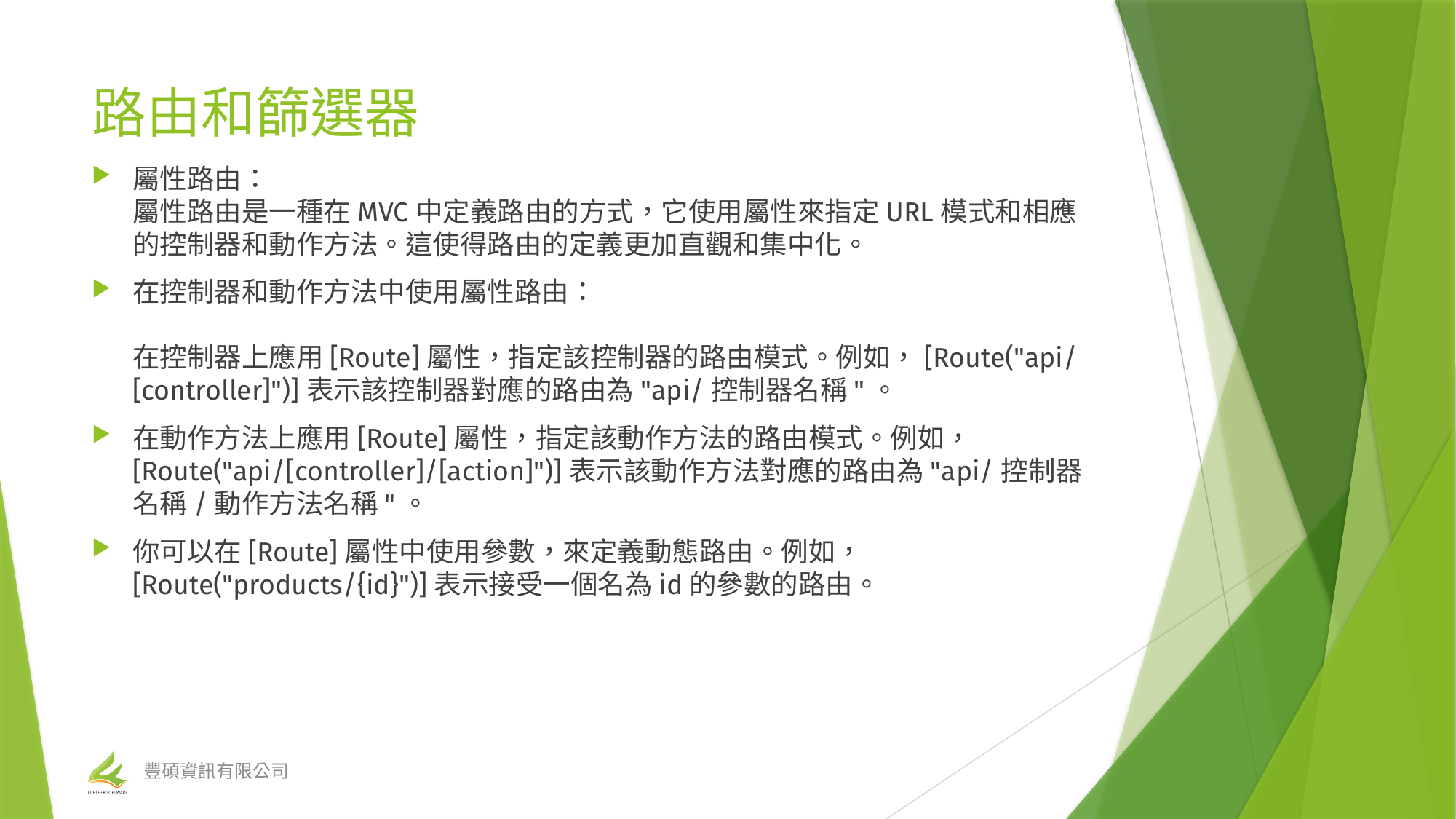

# 路由和篩選器
屬性路由：
屬性路由是一種在MVC中定義路由的方式，它使用屬性來指定URL模式和相應的控制器和動作方法。這使得路由的定義更加直觀和集中化。
在控制器和動作方法中使用屬性路由：
在控制器上應用[Route]屬性，指定該控制器的路由模式。例如，[Route("api/[controller]")]表示該控制器對應的路由為"api/控制器名稱"。
在動作方法上應用[Route]屬性，指定該動作方法的路由模式。例如，[Route("api/[controller]/[action]")]表示該動作方法對應的路由為"api/控制器名稱/動作方法名稱"。
你可以在[Route]屬性中使用參數，來定義動態路由。例如，[Route("products/{id}")]表示接受一個名為id的參數的路由。
豐碩資訊有限公司